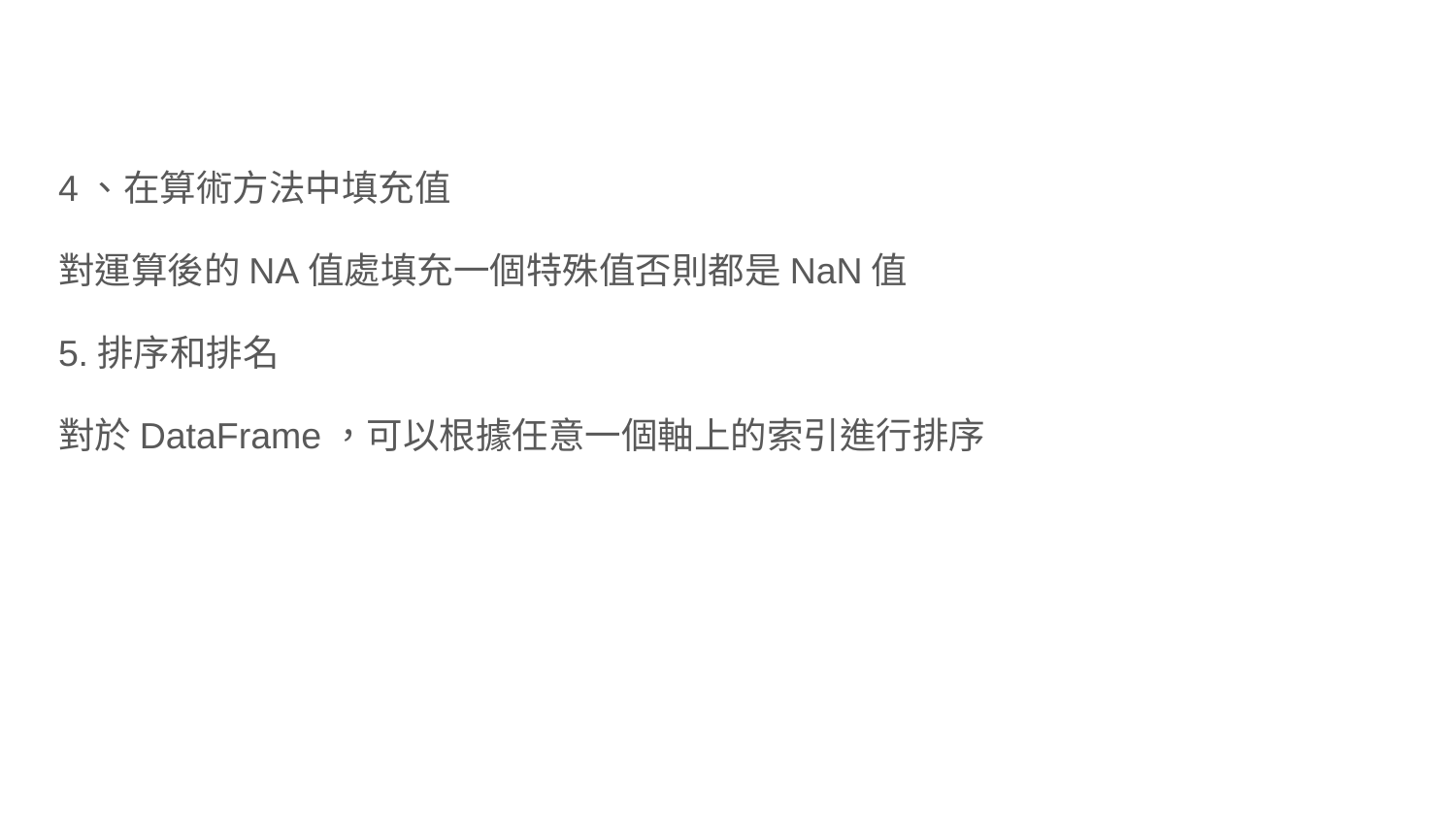

4、在算術方法中填充值
對運算後的NA值處填充一個特殊值否則都是NaN值
5.排序和排名
對於DataFrame，可以根據任意一個軸上的索引進行排序